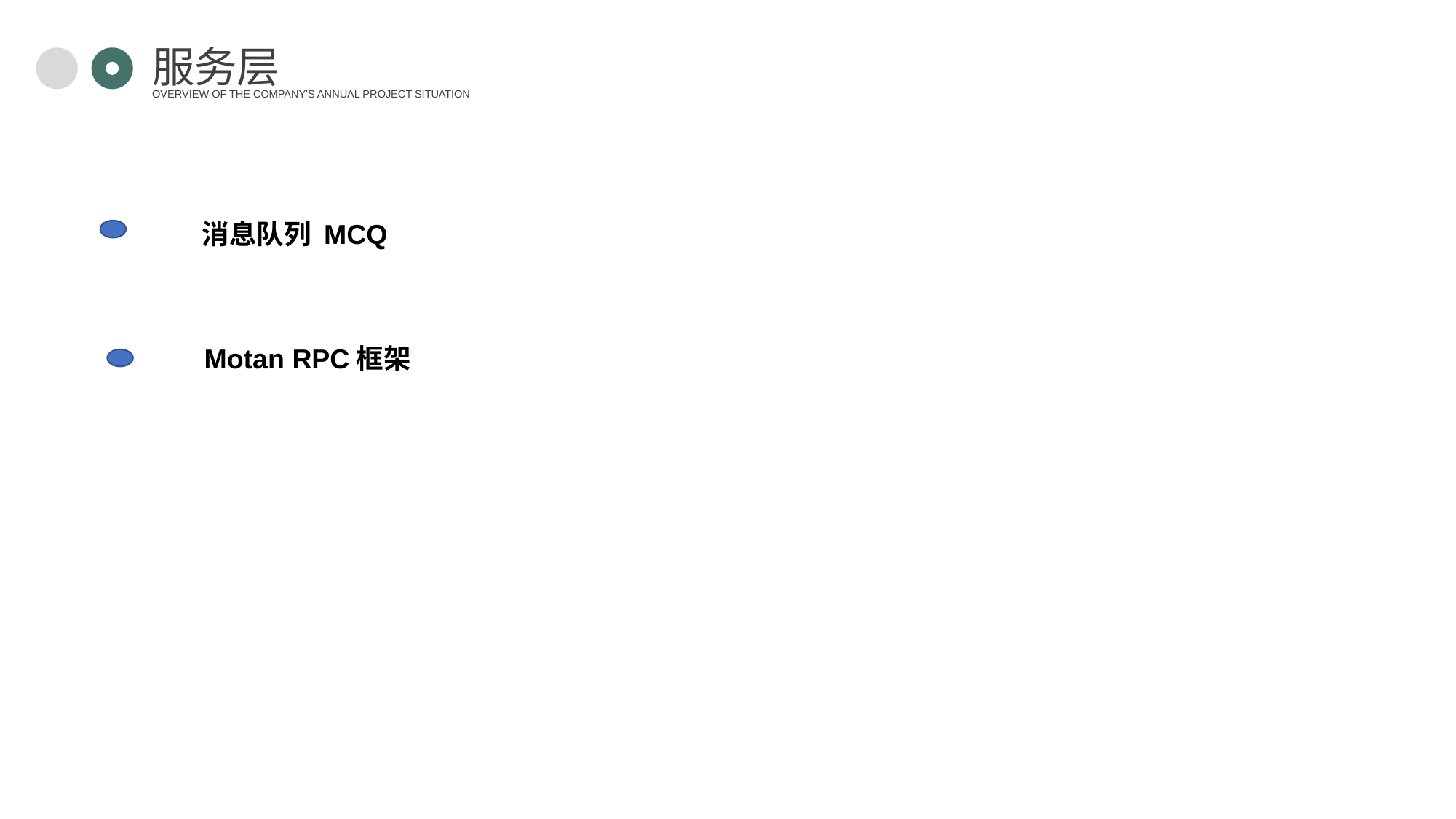

服务层

OVERVIEW OF THE COMPANY'S ANNUAL PROJECT SITUATION

消息队列 MCQ

Motan RPC框架